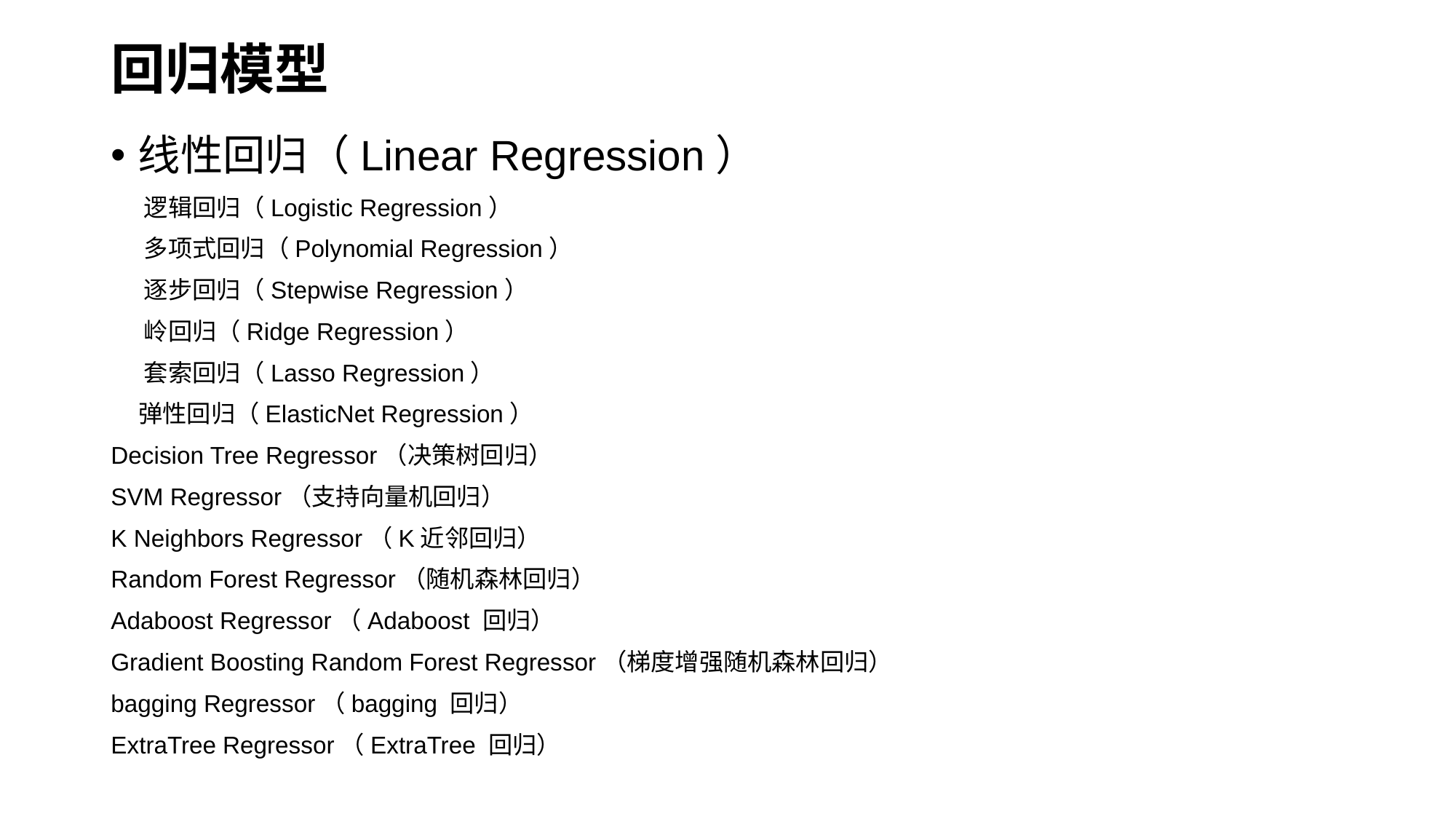

# 回归模型
线性回归（Linear Regression）
     逻辑回归（Logistic Regression）
     多项式回归（Polynomial Regression）
     逐步回归（Stepwise Regression）
     岭回归（Ridge Regression）
     套索回归（Lasso Regression）
    弹性回归（ElasticNet Regression）
Decision Tree Regressor（决策树回归）
SVM Regressor（支持向量机回归）
K Neighbors Regressor（K近邻回归）
Random Forest Regressor（随机森林回归）
Adaboost Regressor（Adaboost 回归）
Gradient Boosting Random Forest Regressor（梯度增强随机森林回归）
bagging Regressor（bagging 回归）
ExtraTree Regressor（ExtraTree 回归）